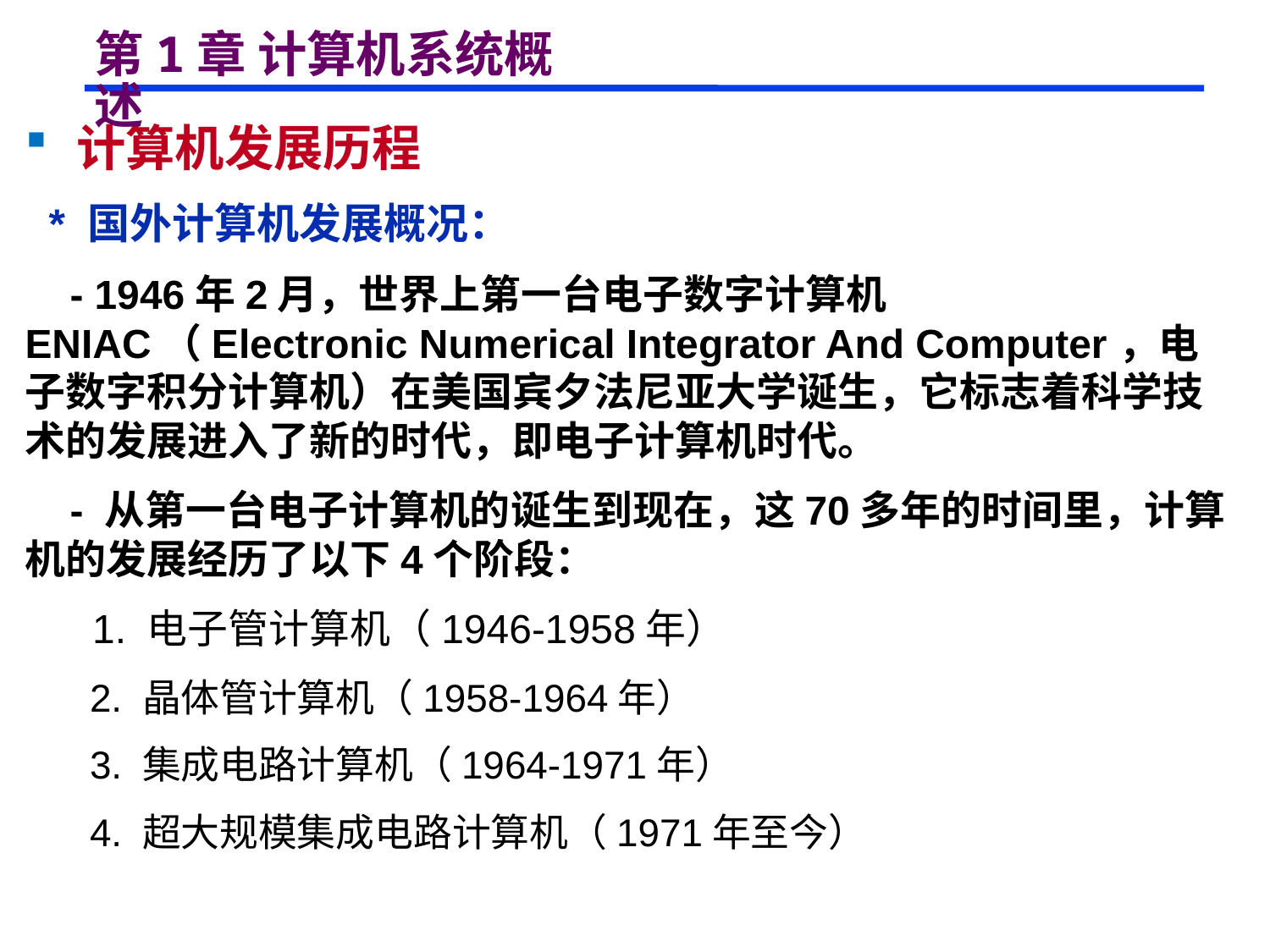

# 第1章 计算机系统概述
 计算机发展历程
  * 国外计算机发展概况：
    - 1946年2月，世界上第一台电子数字计算机ENIAC（Electronic Numerical Integrator And Computer，电子数字积分计算机）在美国宾夕法尼亚大学诞生，它标志着科学技术的发展进入了新的时代，即电子计算机时代。
    - 从第一台电子计算机的诞生到现在，这70多年的时间里，计算机的发展经历了以下4个阶段：
      1. 电子管计算机（1946-1958年）
      2. 晶体管计算机（1958-1964年）
      3. 集成电路计算机（1964-1971年）
      4. 超大规模集成电路计算机（1971年至今）